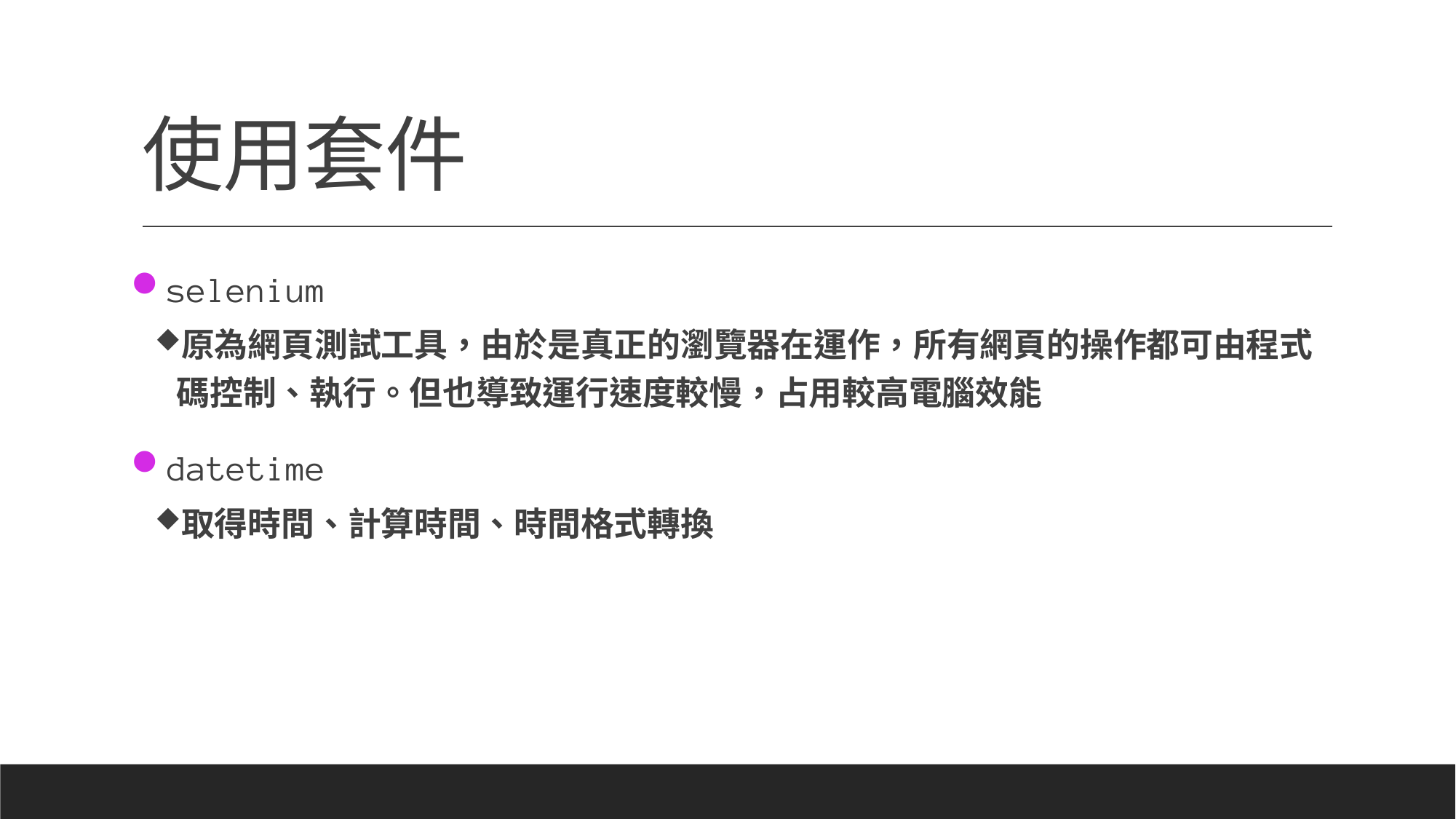

# 使用套件
selenium
原為網頁測試工具，由於是真正的瀏覽器在運作，所有網頁的操作都可由程式碼控制、執行。但也導致運行速度較慢，占用較高電腦效能
datetime
取得時間、計算時間、時間格式轉換